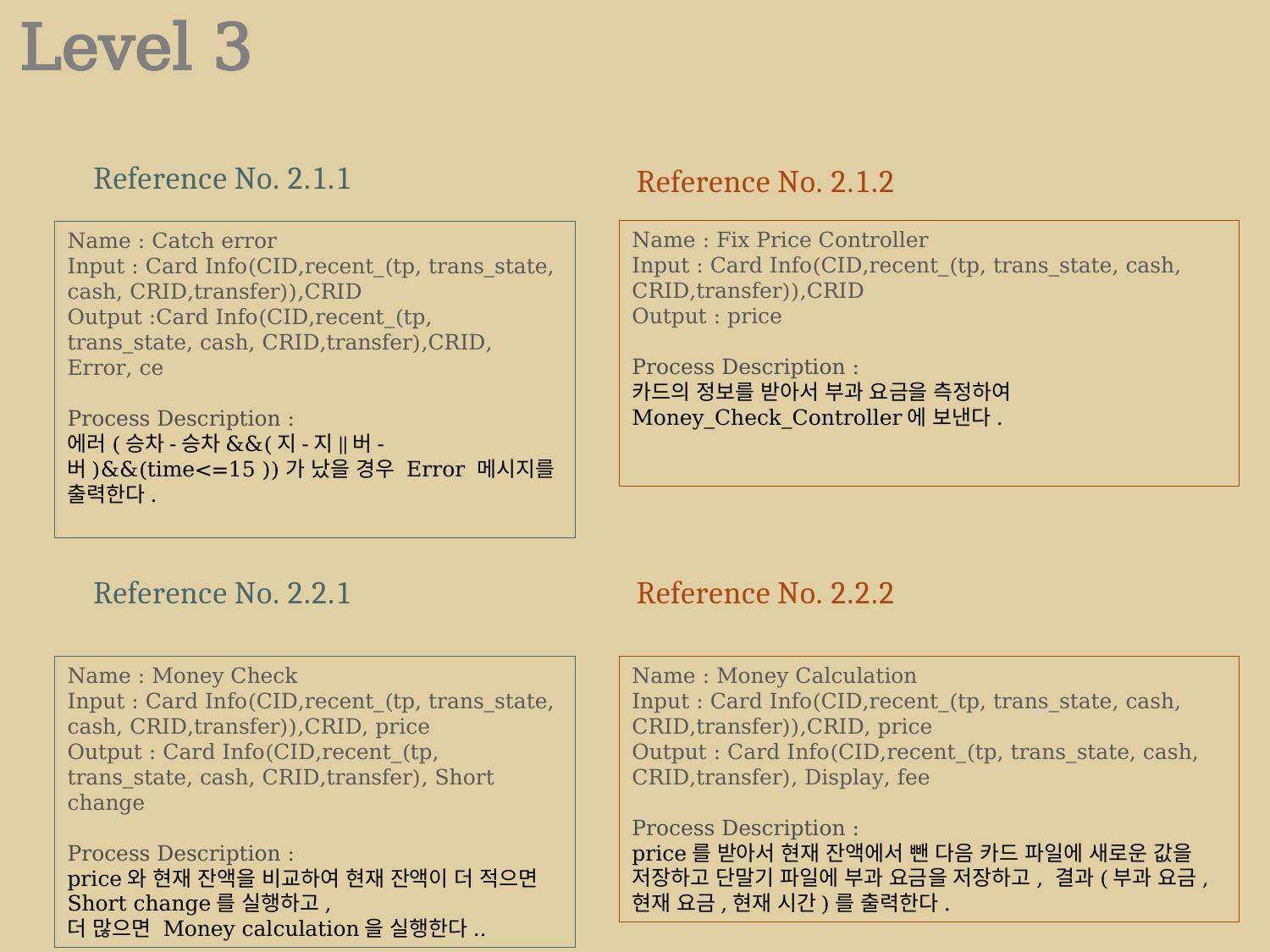

Level 3
Reference No. 2.1.1
Reference No. 2.1.2
Name : Fix Price Controller
Input : Card Info(CID,recent_(tp, trans_state, cash, CRID,transfer)),CRID
Output : price

Process Description :
카드의 정보를 받아서 부과 요금을 측정하여 Money_Check_Controller에 보낸다.

Name : Catch error
Input : Card Info(CID,recent_(tp, trans_state, cash, CRID,transfer)),CRID
Output :Card Info(CID,recent_(tp, trans_state, cash, CRID,transfer),CRID, Error, ce

Process Description :
에러(승차-승차&&(지-지||버-버)&&(time<=15 ))가 났을 경우 Error 메시지를 출력한다.

Reference No. 2.2.1
Reference No. 2.2.2
Name : Money Check
Input : Card Info(CID,recent_(tp, trans_state, cash, CRID,transfer)),CRID, price
Output : Card Info(CID,recent_(tp, trans_state, cash, CRID,transfer), Short change

Process Description :
price와 현재 잔액을 비교하여 현재 잔액이 더 적으면 Short change를 실행하고,
더 많으면 Money calculation을 실행한다..
Name : Money Calculation
Input : Card Info(CID,recent_(tp, trans_state, cash, CRID,transfer)),CRID, price
Output : Card Info(CID,recent_(tp, trans_state, cash, CRID,transfer), Display, fee

Process Description :
price를 받아서 현재 잔액에서 뺀 다음 카드 파일에 새로운 값을 저장하고 단말기 파일에 부과 요금을 저장하고, 결과(부과 요금,현재 요금,현재 시간)를 출력한다.